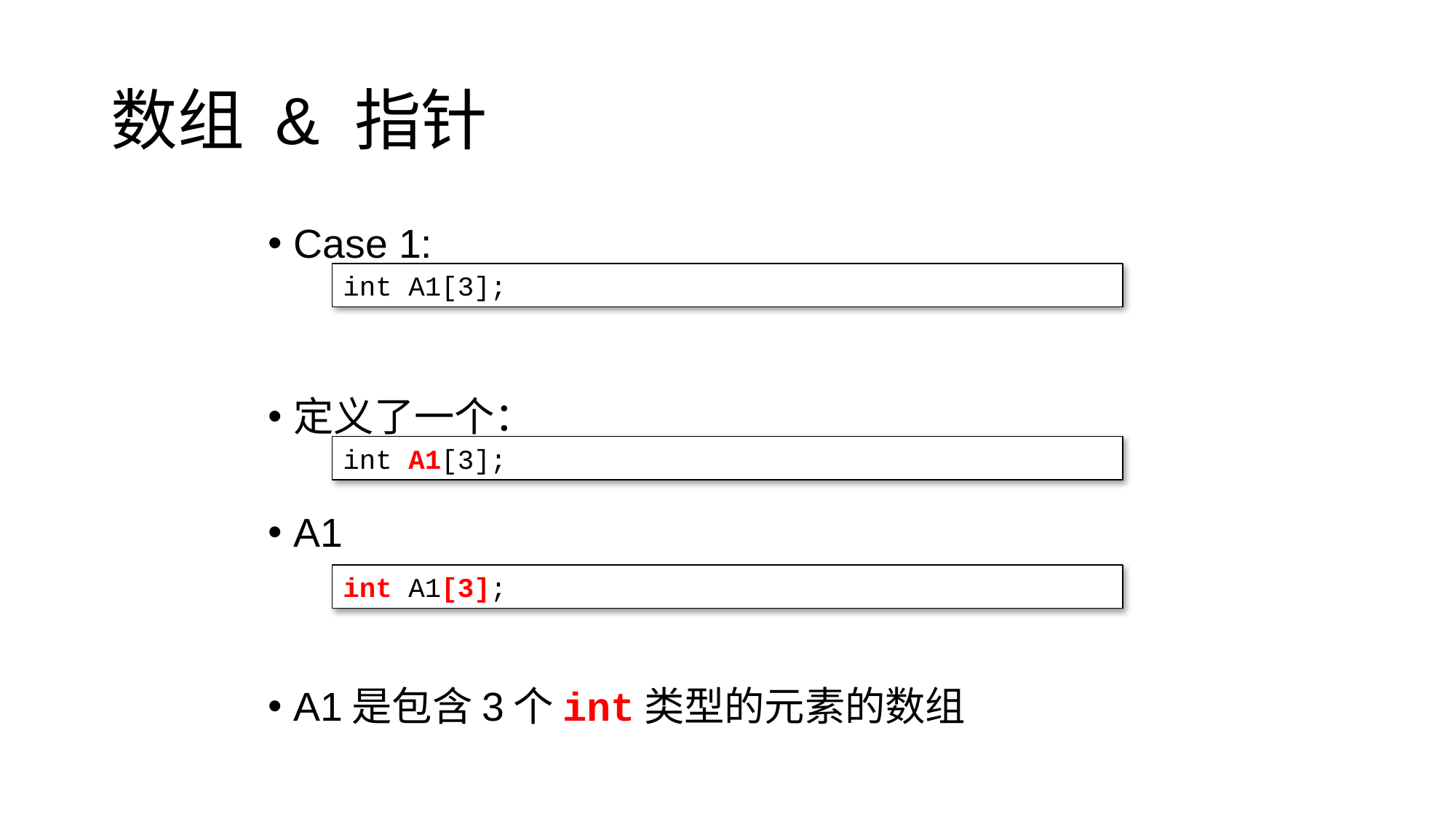

# 数组 & 指针
Case 1:

定义了一个：

A1

A1是包含3个int类型的元素的数组

int A1[3];
int A1[3];
int A1[3];
8